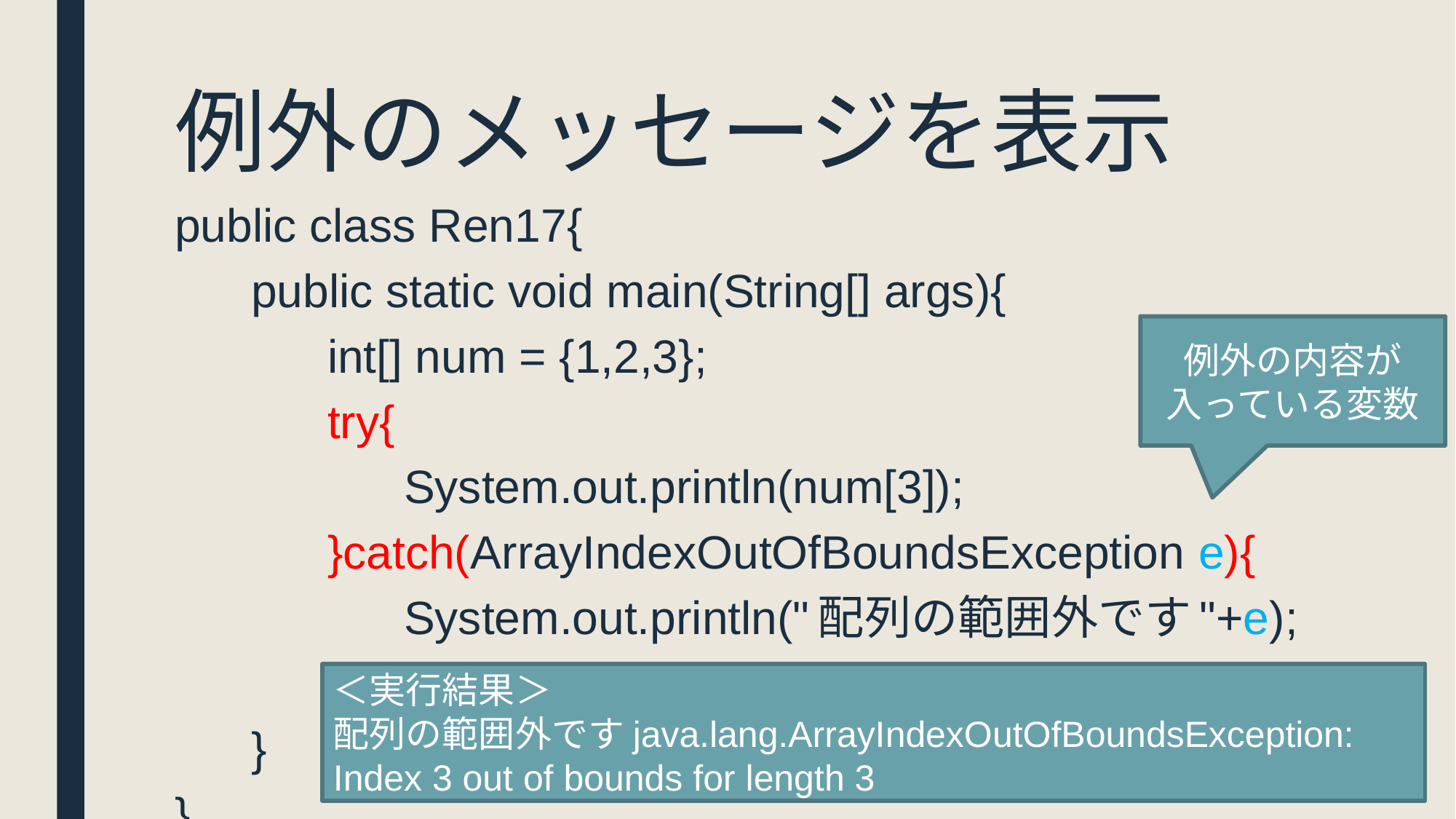

# 例外のメッセージを表示
public class Ren17{
	public static void main(String[] args){
		int[] num = {1,2,3};
		try{
			System.out.println(num[3]);
		}catch(ArrayIndexOutOfBoundsException e){
			System.out.println("配列の範囲外です"+e);
		}
	}
}
例外の内容が入っている変数
＜実行結果＞
配列の範囲外ですjava.lang.ArrayIndexOutOfBoundsException: Index 3 out of bounds for length 3